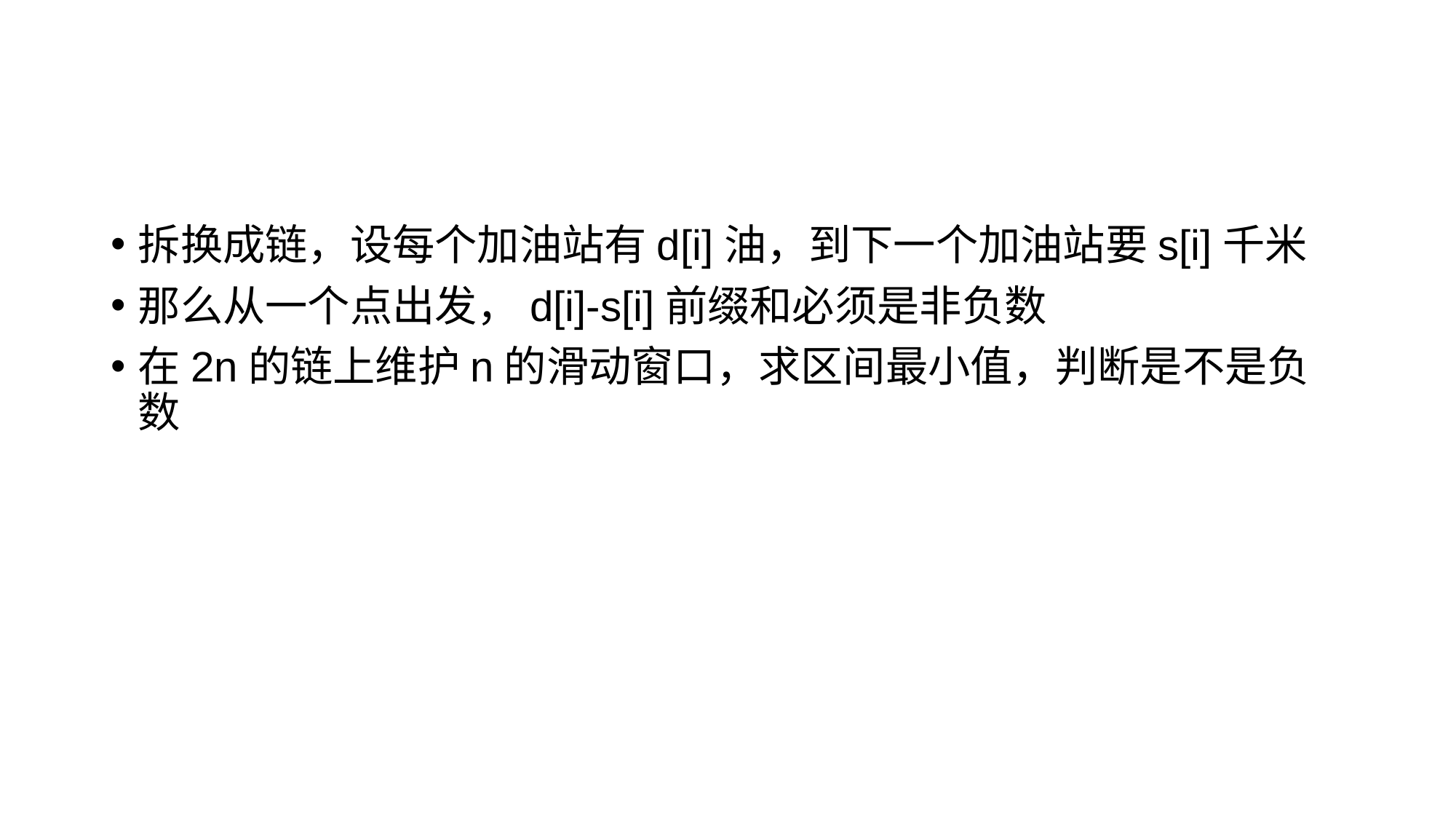

#
拆换成链，设每个加油站有d[i]油，到下一个加油站要s[i]千米
那么从一个点出发，d[i]-s[i]前缀和必须是非负数
在2n的链上维护n的滑动窗口，求区间最小值，判断是不是负数